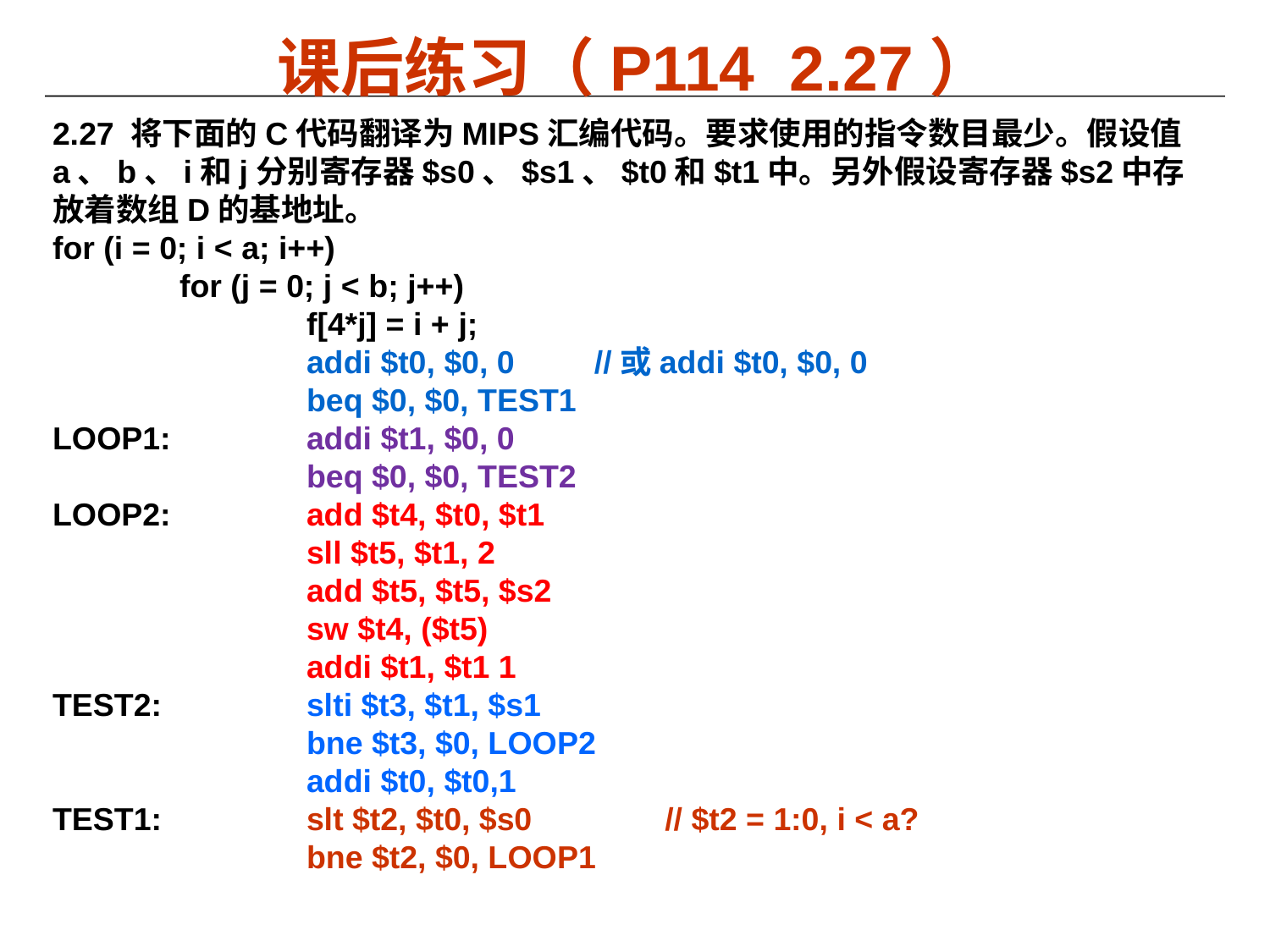

# 课后练习（P114  2.27）
2.27 将下面的C代码翻译为MIPS汇编代码。要求使用的指令数目最少。假设值a、b、i和j分别寄存器$s0、$s1、$t0和$t1中。另外假设寄存器$s2中存放着数组D的基地址。
for (i = 0; i < a; i++)
	for (j = 0; j < b; j++)
		f[4*j] = i + j;
		addi $t0, $0, 0         //或addi $t0, $0, 0
		beq $0, $0, TEST1
LOOP1:		addi $t1, $0, 0
	 	beq $0, $0, TEST2
LOOP2: 	add $t4, $t0, $t1
	 	sll $t5, $t1, 2
		add $t5, $t5, $s2
		sw $t4, ($t5)
		addi $t1, $t1 1
TEST2:  	slti $t3, $t1, $s1
		bne $t3, $0, LOOP2
		addi $t0, $t0,1
TEST1:  	slt $t2, $t0, $s0               // $t2 = 1:0, i < a?
		bne $t2, $0, LOOP1